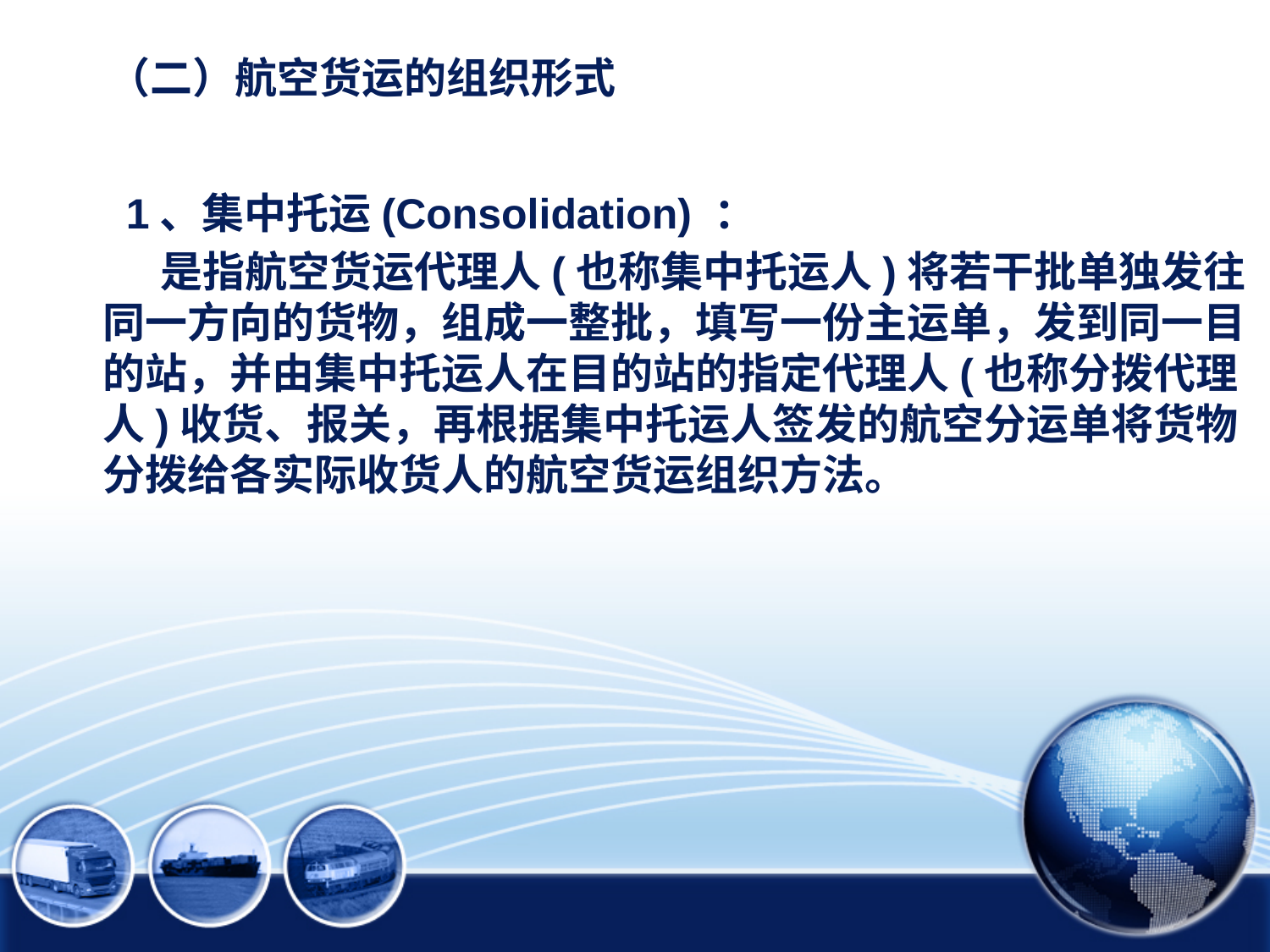

# （二）航空货运的组织形式
      1、集中托运(Consolidation) ：
          是指航空货运代理人(也称集中托运人)将若干批单独发往同一方向的货物，组成一整批，填写一份主运单，发到同一目的站，并由集中托运人在目的站的指定代理人(也称分拨代理人)收货、报关，再根据集中托运人签发的航空分运单将货物分拨给各实际收货人的航空货运组织方法。